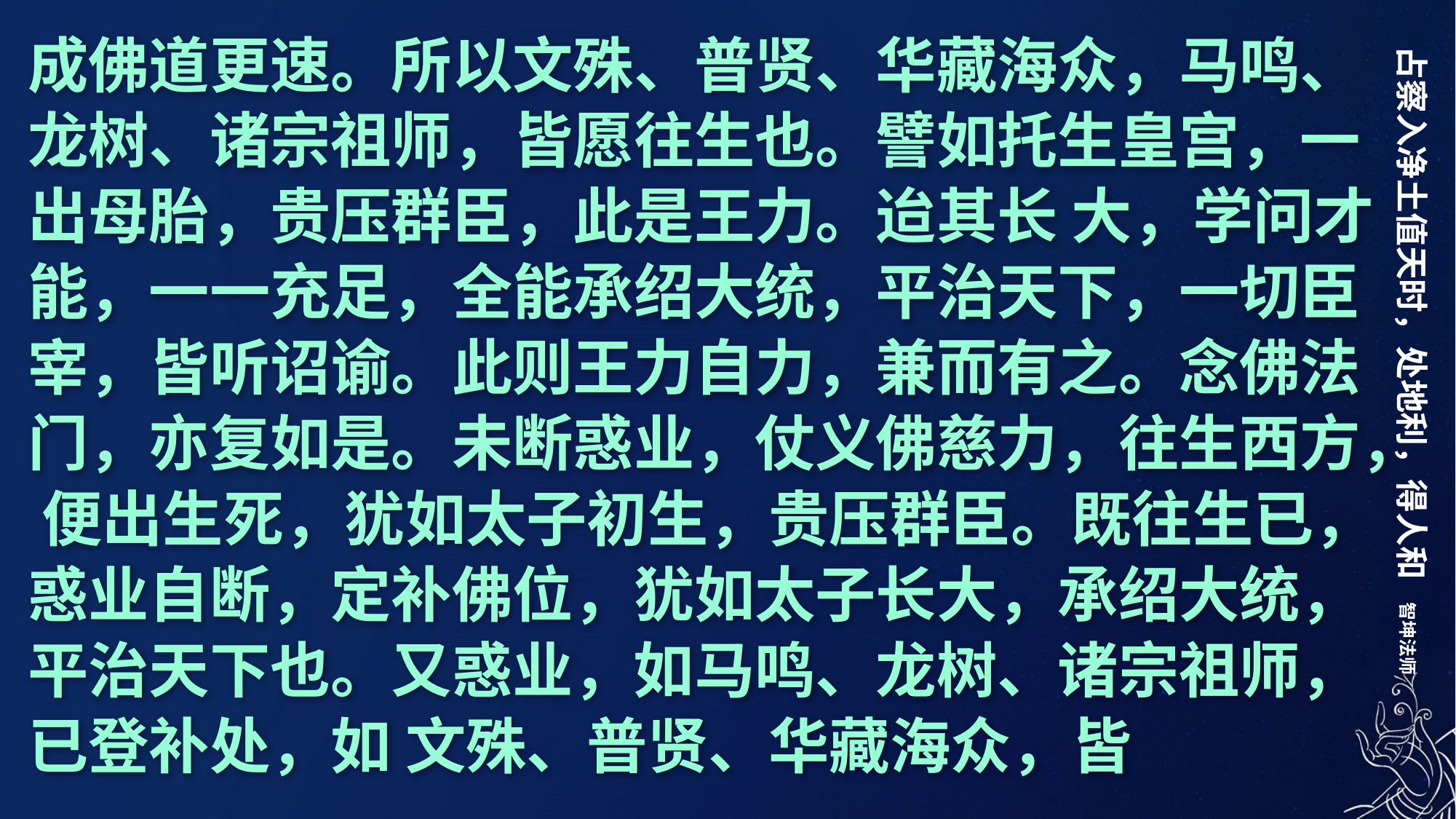

成佛道更速。所以文殊、普贤、华藏海众，马鸣、龙树、诸宗祖师，皆愿往生也。譬如托生皇宫，一出母胎，贵压群臣，此是王力。迨其长 大，学问才能，一一充足，全能承绍大统，平治天下，一切臣宰，皆听诏谕。此则王力自力，兼而有之。念佛法门，亦复如是。未断惑业，仗义佛慈力，往生西方， 便出生死，犹如太子初生，贵压群臣。既往生已，惑业自断，定补佛位，犹如太子长大，承绍大统，平治天下也。又惑业，如马鸣、龙树、诸宗祖师，已登补处，如 文殊、普贤、华藏海众，皆